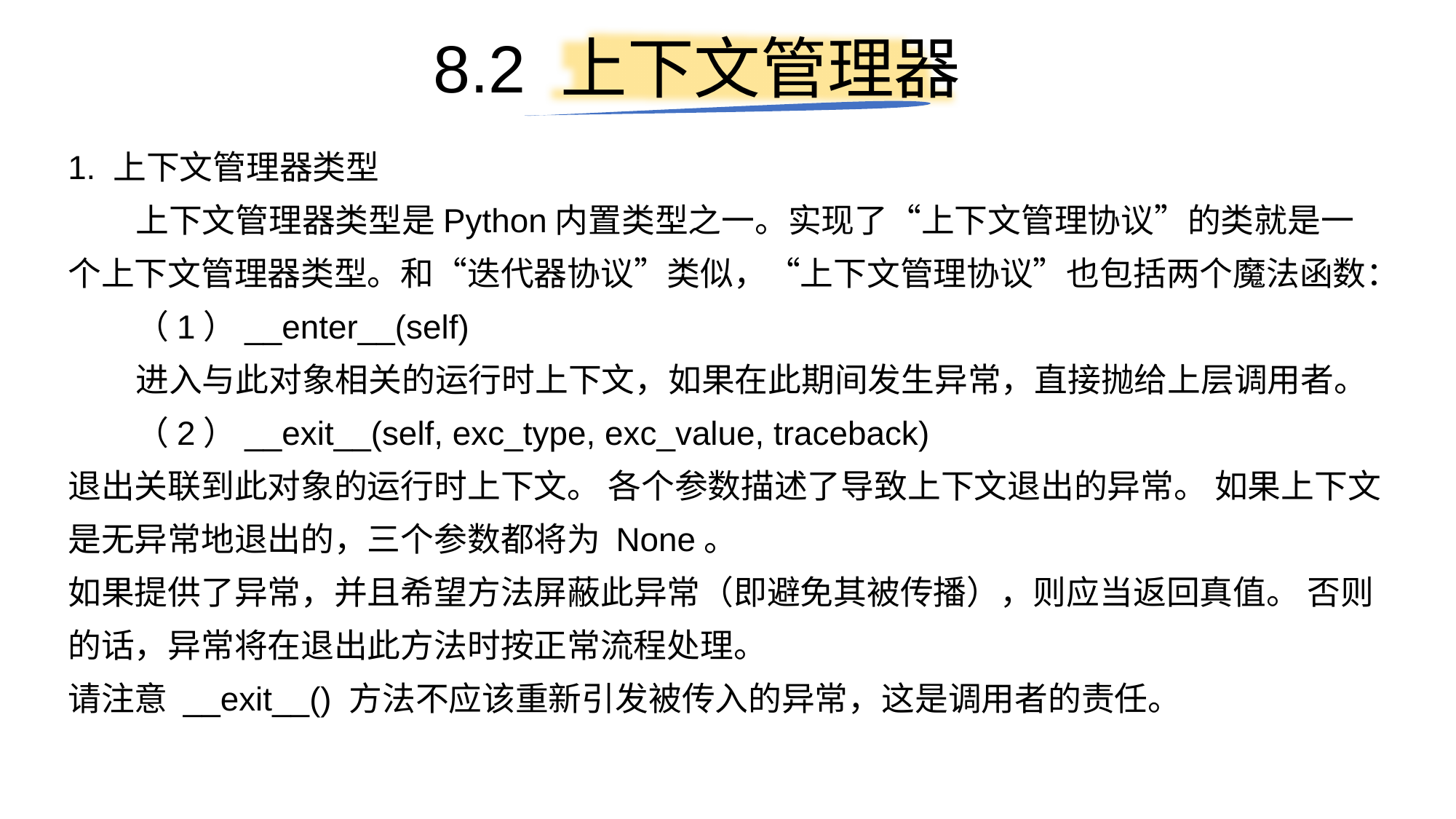

# 8.2 上下文管理器

1. 上下文管理器类型
        上下文管理器类型是Python内置类型之一。实现了“上下文管理协议”的类就是一个上下文管理器类型。和“迭代器协议”类似，“上下文管理协议”也包括两个魔法函数：
        （1）__enter__(self)
        进入与此对象相关的运行时上下文，如果在此期间发生异常，直接抛给上层调用者。
        （2）__exit__(self, exc_type, exc_value, traceback)
退出关联到此对象的运行时上下文。 各个参数描述了导致上下文退出的异常。 如果上下文是无异常地退出的，三个参数都将为 None。
如果提供了异常，并且希望方法屏蔽此异常（即避免其被传播），则应当返回真值。 否则的话，异常将在退出此方法时按正常流程处理。
请注意 __exit__() 方法不应该重新引发被传入的异常，这是调用者的责任。